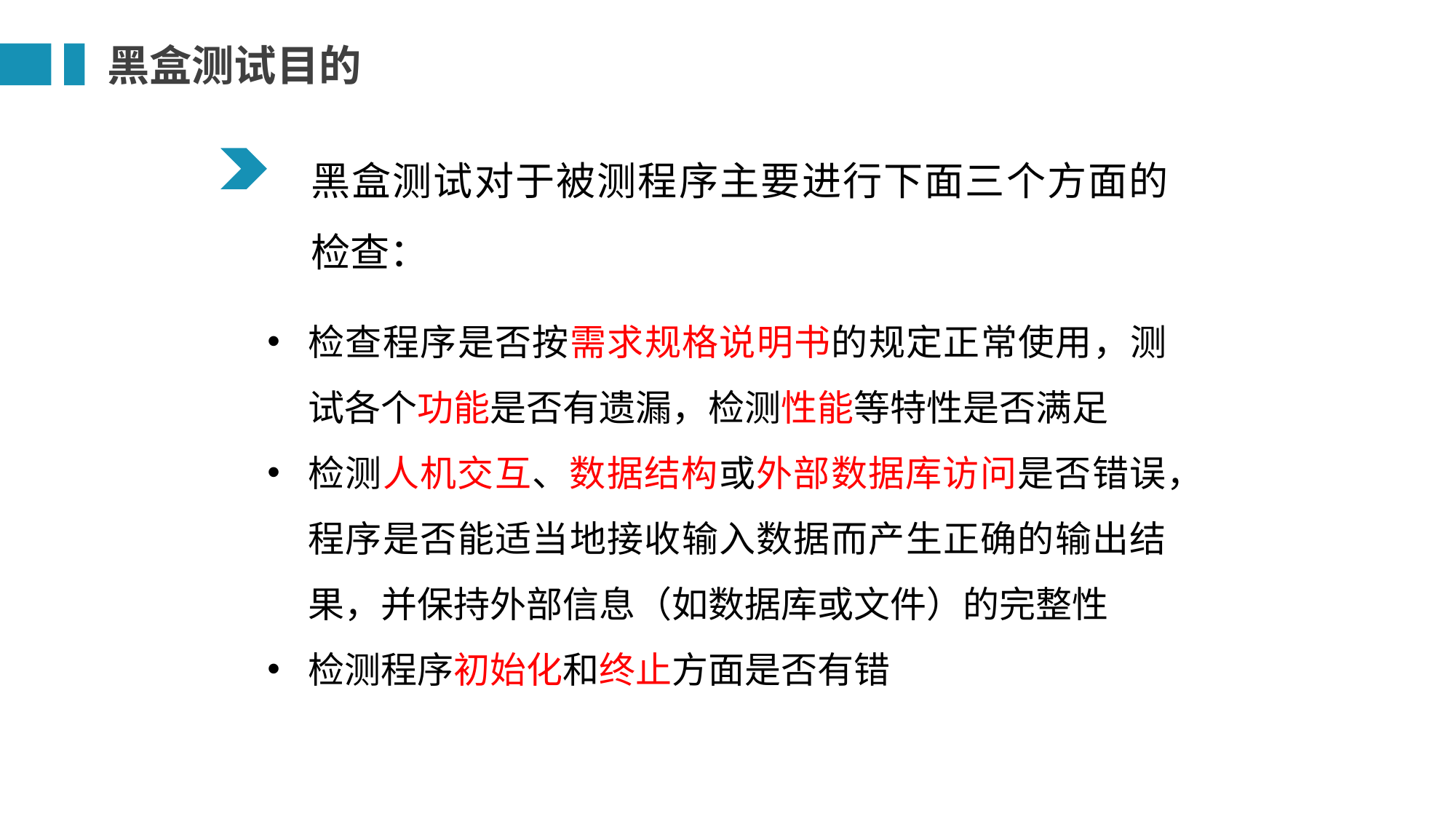

黑盒测试目的

黑盒测试对于被测程序主要进行下面三个方面的检查：

检查程序是否按需求规格说明书的规定正常使用，测试各个功能是否有遗漏，检测性能等特性是否满足
检测人机交互、数据结构或外部数据库访问是否错误，程序是否能适当地接收输入数据而产生正确的输出结果，并保持外部信息（如数据库或文件）的完整性
检测程序初始化和终止方面是否有错
8